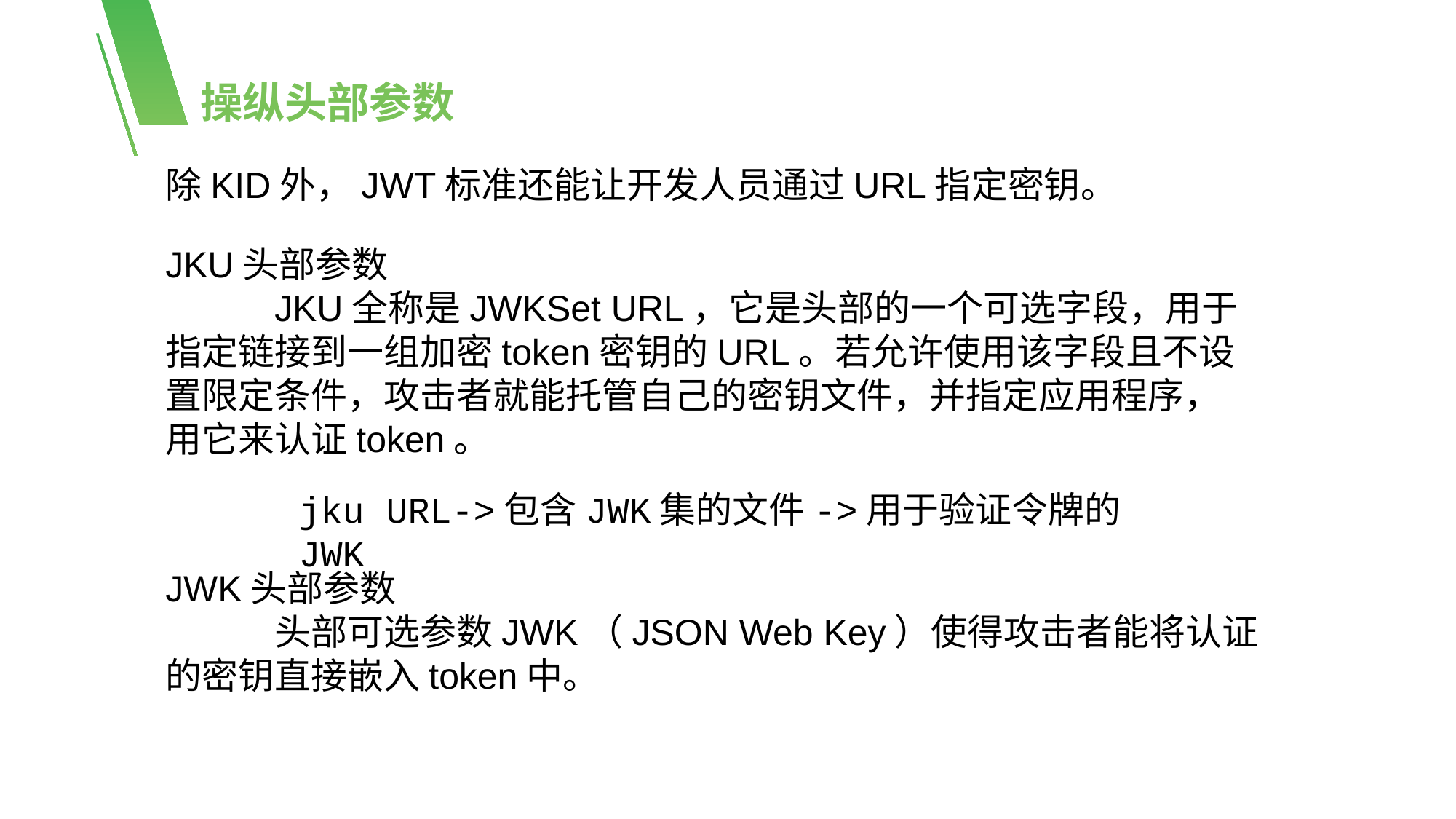

操纵头部参数
除KID外，JWT标准还能让开发人员通过URL指定密钥。
JKU头部参数
	JKU全称是JWKSet URL，它是头部的一个可选字段，用于指定链接到一组加密token密钥的URL。若允许使用该字段且不设置限定条件，攻击者就能托管自己的密钥文件，并指定应用程序，用它来认证token。
jku URL->包含JWK集的文件->用于验证令牌的JWK
JWK头部参数
	头部可选参数JWK（JSON Web Key）使得攻击者能将认证的密钥直接嵌入token中。